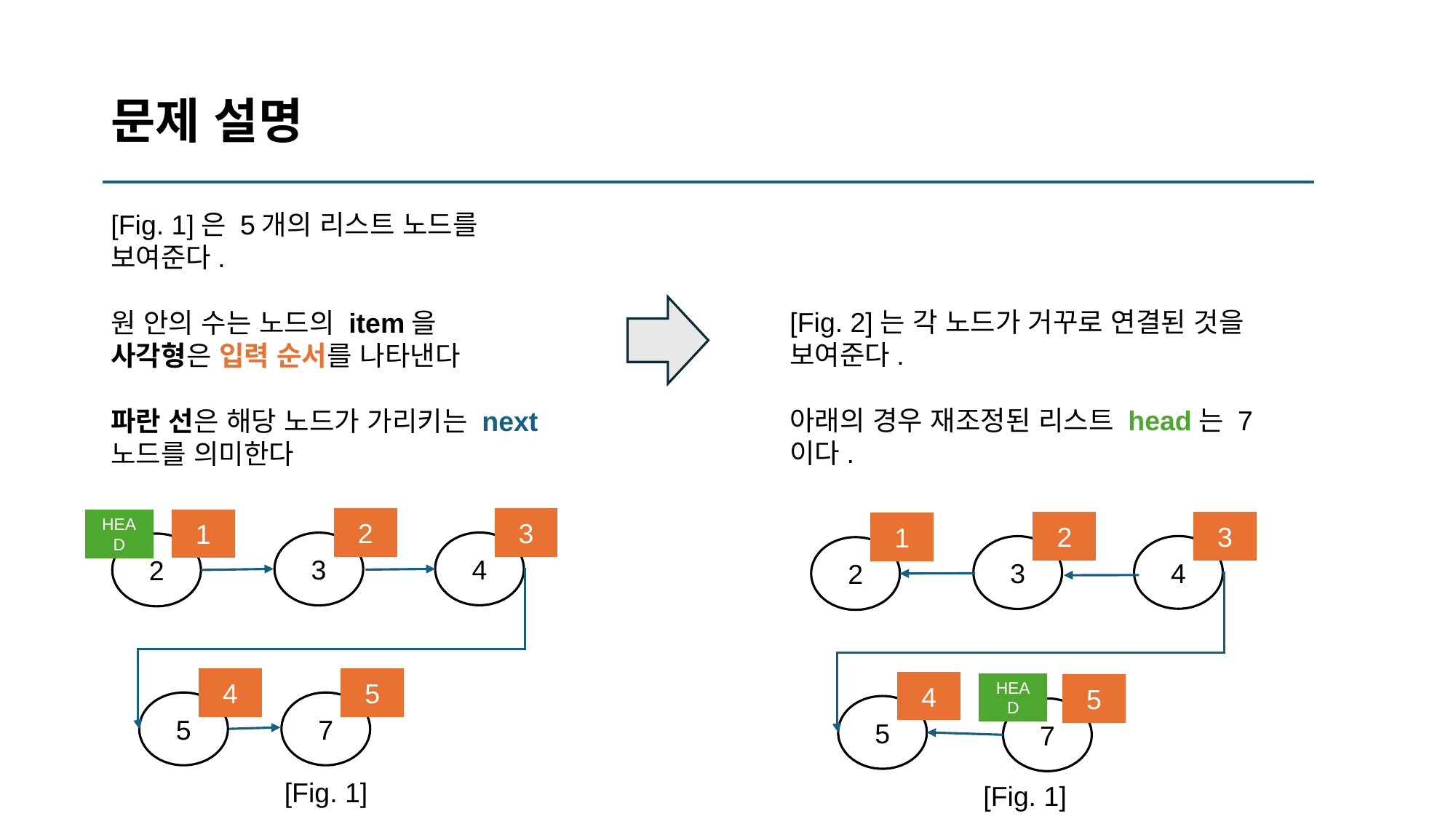

# 문제 설명

[Fig. 2]는 각 노드가 거꾸로 연결된 것을 보여준다.

아래의 경우 재조정된 리스트 head는 7이다.
[Fig. 1]은 5개의 리스트 노드를
보여준다.

원 안의 수는 노드의 item을
사각형은 입력 순서를 나타낸다

파란 선은 해당 노드가 가리키는 next 노드를 의미한다

3
4
2
3
1
2
HEAD
3
4
2
3
1
2
4
5
5
7
4
5
HEAD
5
7
[Fig. 1]
[Fig. 1]